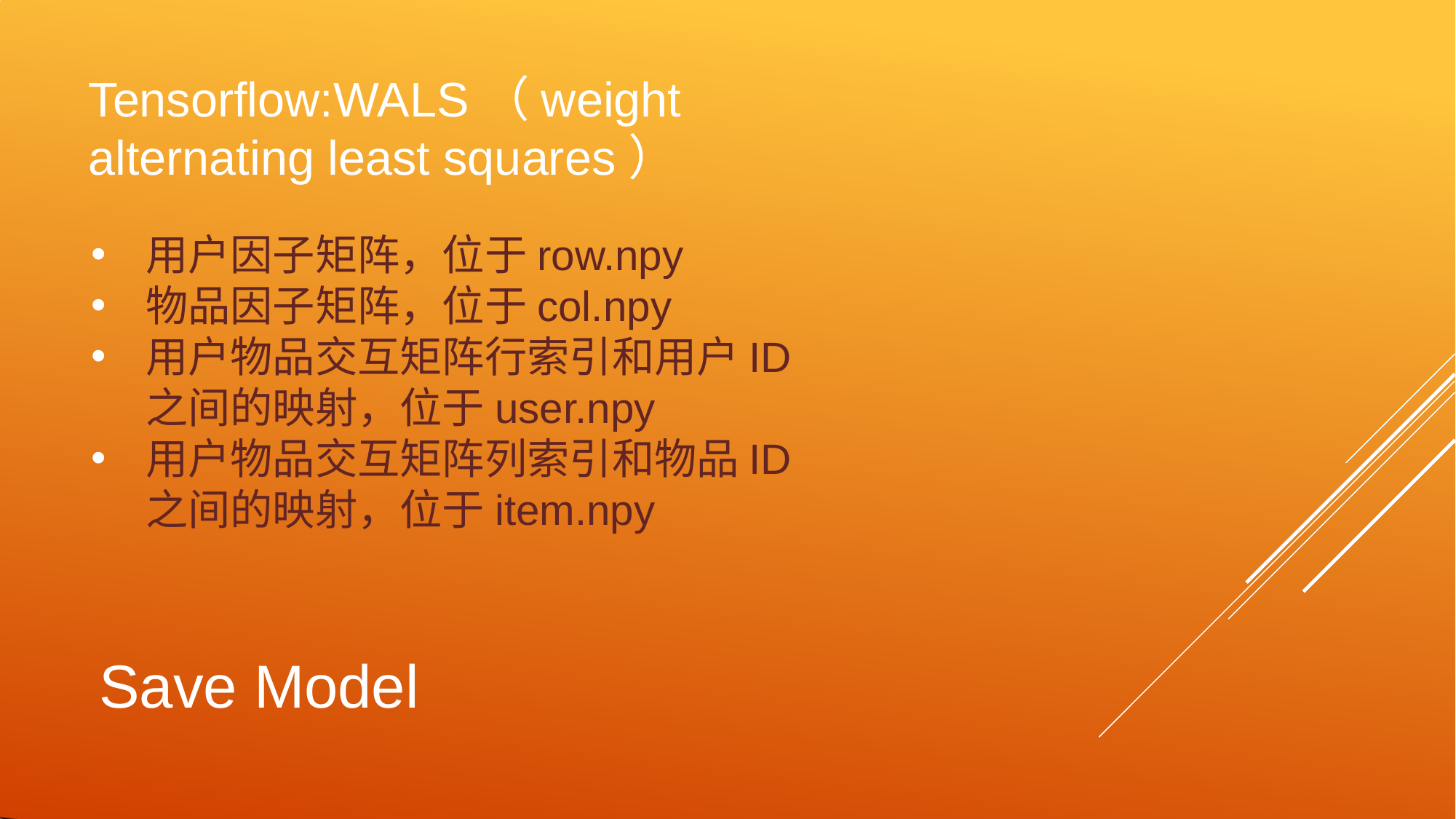

# Tensorflow:WALS（weight alternating least squares）
用户因子矩阵，位于row.npy
物品因子矩阵，位于col.npy
用户物品交互矩阵行索引和用户ID之间的映射，位于user.npy
用户物品交互矩阵列索引和物品ID之间的映射，位于item.npy
Save Model